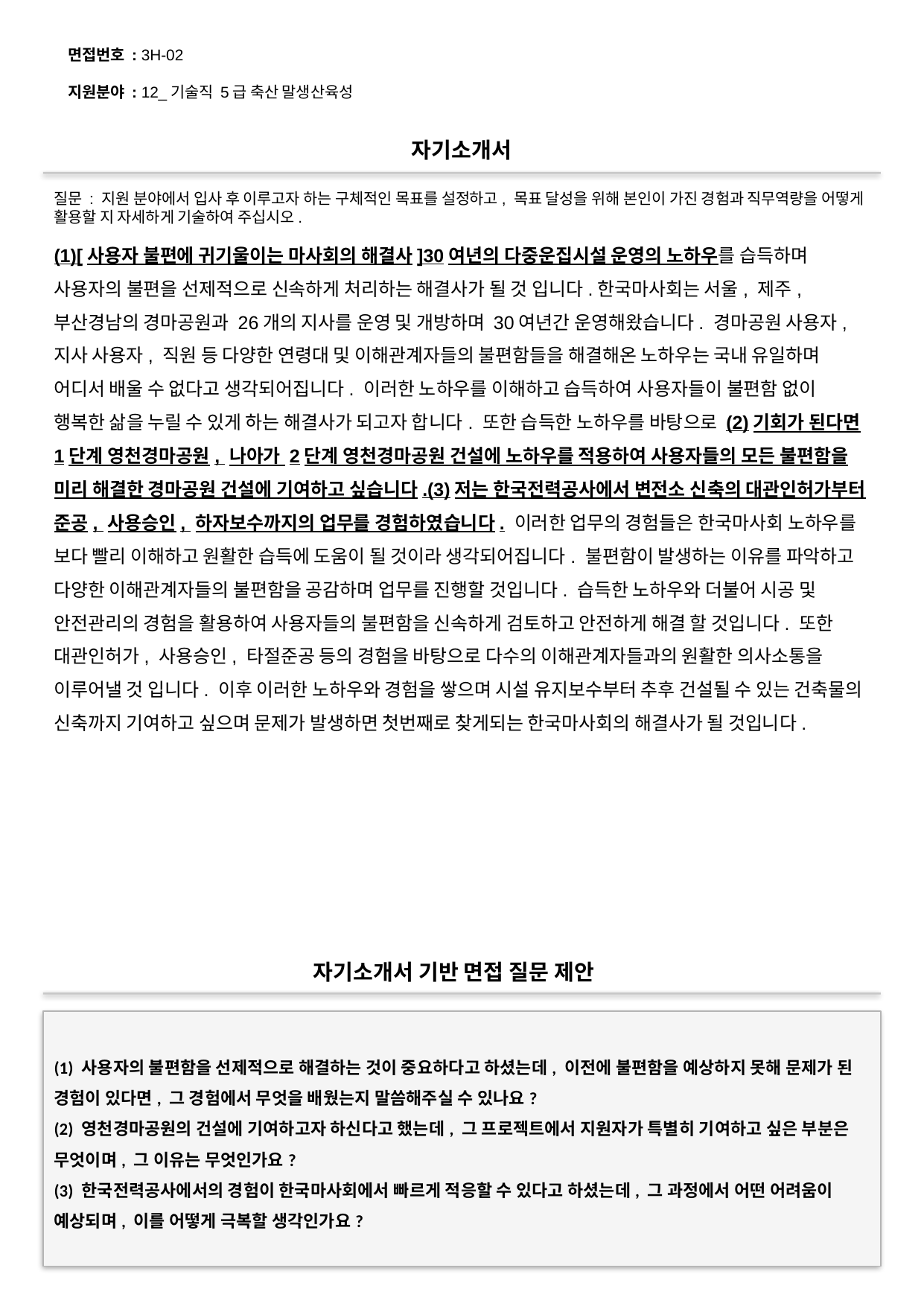

면접번호 : 3H-02

지원분야 : 12_기술직 5급 축산 말생산육성
#

자기소개서

질문 : 지원 분야에서 입사 후 이루고자 하는 구체적인 목표를 설정하고, 목표 달성을 위해 본인이 가진 경험과 직무역량을 어떻게 활용할 지 자세하게 기술하여 주십시오.

(1)[사용자 불편에 귀기울이는 마사회의 해결사]30여년의 다중운집시설 운영의 노하우를 습득하며 사용자의 불편을 선제적으로 신속하게 처리하는 해결사가 될 것 입니다.한국마사회는 서울, 제주, 부산경남의 경마공원과 26개의 지사를 운영 및 개방하며 30여년간 운영해왔습니다. 경마공원 사용자, 지사 사용자, 직원 등 다양한 연령대 및 이해관계자들의 불편함들을 해결해온 노하우는 국내 유일하며 어디서 배울 수 없다고 생각되어집니다. 이러한 노하우를 이해하고 습득하여 사용자들이 불편함 없이 행복한 삶을 누릴 수 있게 하는 해결사가 되고자 합니다. 또한 습득한 노하우를 바탕으로 (2)기회가 된다면 1단계 영천경마공원, 나아가 2단계 영천경마공원 건설에 노하우를 적용하여 사용자들의 모든 불편함을 미리 해결한 경마공원 건설에 기여하고 싶습니다.(3)저는 한국전력공사에서 변전소 신축의 대관인허가부터 준공, 사용승인, 하자보수까지의 업무를 경험하였습니다. 이러한 업무의 경험들은 한국마사회 노하우를 보다 빨리 이해하고 원활한 습득에 도움이 될 것이라 생각되어집니다. 불편함이 발생하는 이유를 파악하고 다양한 이해관계자들의 불편함을 공감하며 업무를 진행할 것입니다. 습득한 노하우와 더불어 시공 및 안전관리의 경험을 활용하여 사용자들의 불편함을 신속하게 검토하고 안전하게 해결 할 것입니다. 또한 대관인허가, 사용승인, 타절준공 등의 경험을 바탕으로 다수의 이해관계자들과의 원활한 의사소통을 이루어낼 것 입니다. 이후 이러한 노하우와 경험을 쌓으며 시설 유지보수부터 추후 건설될 수 있는 건축물의 신축까지 기여하고 싶으며 문제가 발생하면 첫번째로 찾게되는 한국마사회의 해결사가 될 것입니다.

자기소개서 기반 면접 질문 제안

(1) 사용자의 불편함을 선제적으로 해결하는 것이 중요하다고 하셨는데, 이전에 불편함을 예상하지 못해 문제가 된 경험이 있다면, 그 경험에서 무엇을 배웠는지 말씀해주실 수 있나요?
(2) 영천경마공원의 건설에 기여하고자 하신다고 했는데, 그 프로젝트에서 지원자가 특별히 기여하고 싶은 부분은 무엇이며, 그 이유는 무엇인가요?
(3) 한국전력공사에서의 경험이 한국마사회에서 빠르게 적응할 수 있다고 하셨는데, 그 과정에서 어떤 어려움이 예상되며, 이를 어떻게 극복할 생각인가요?